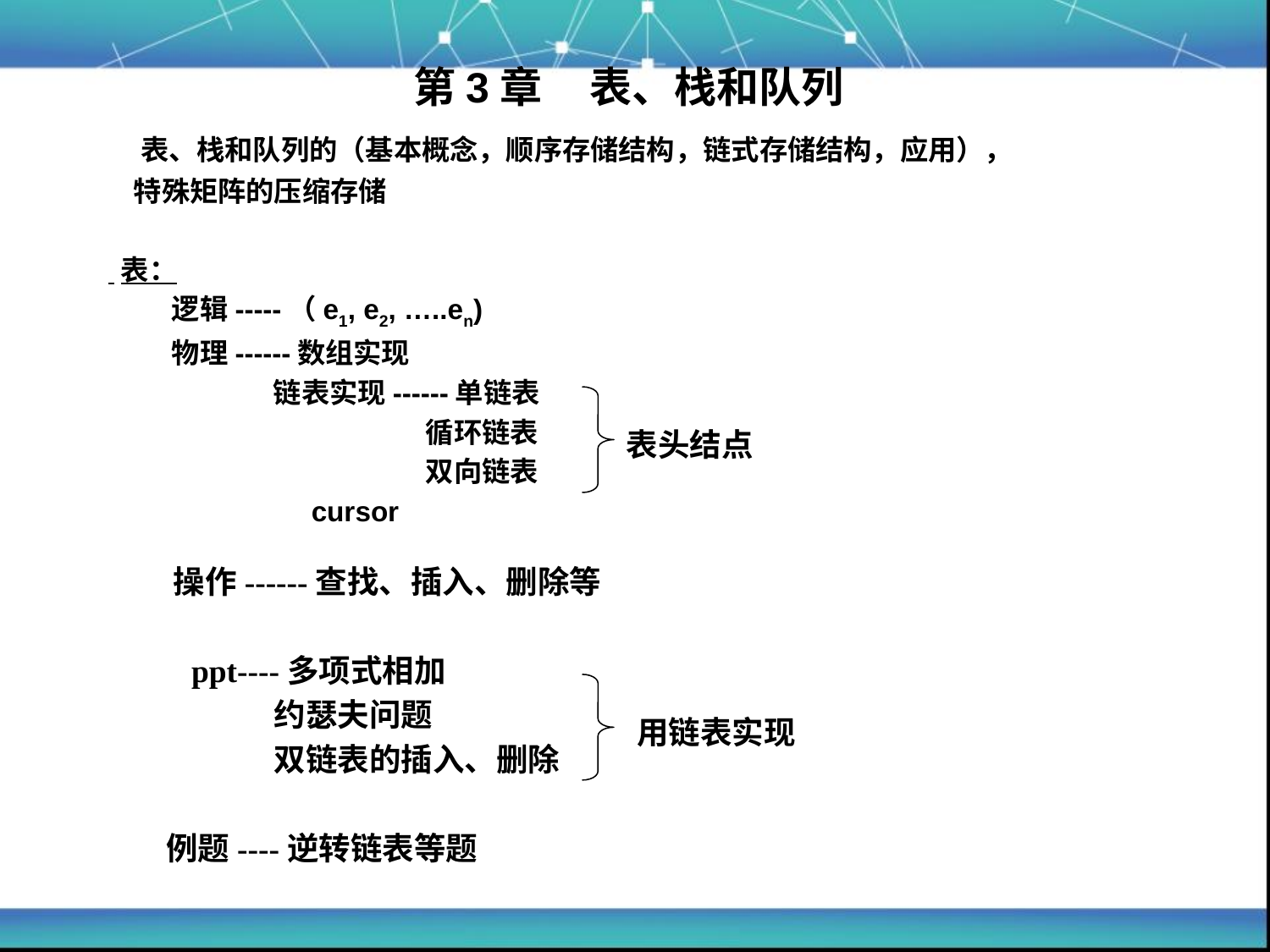

第3章     表、栈和队列
   表、栈和队列的（基本概念，顺序存储结构，链式存储结构，应用），
   特殊矩阵的压缩存储

 表：
         逻辑-----（e1, e2, …..en)
         物理------数组实现
                         链表实现------单链表
                                                 循环链表
                                                 双向链表
                          cursor

表头结点
  操作------查找、插入、删除等

     ppt----多项式相加
                约瑟夫问题
                双链表的插入、删除

 例题----逆转链表等题

用链表实现